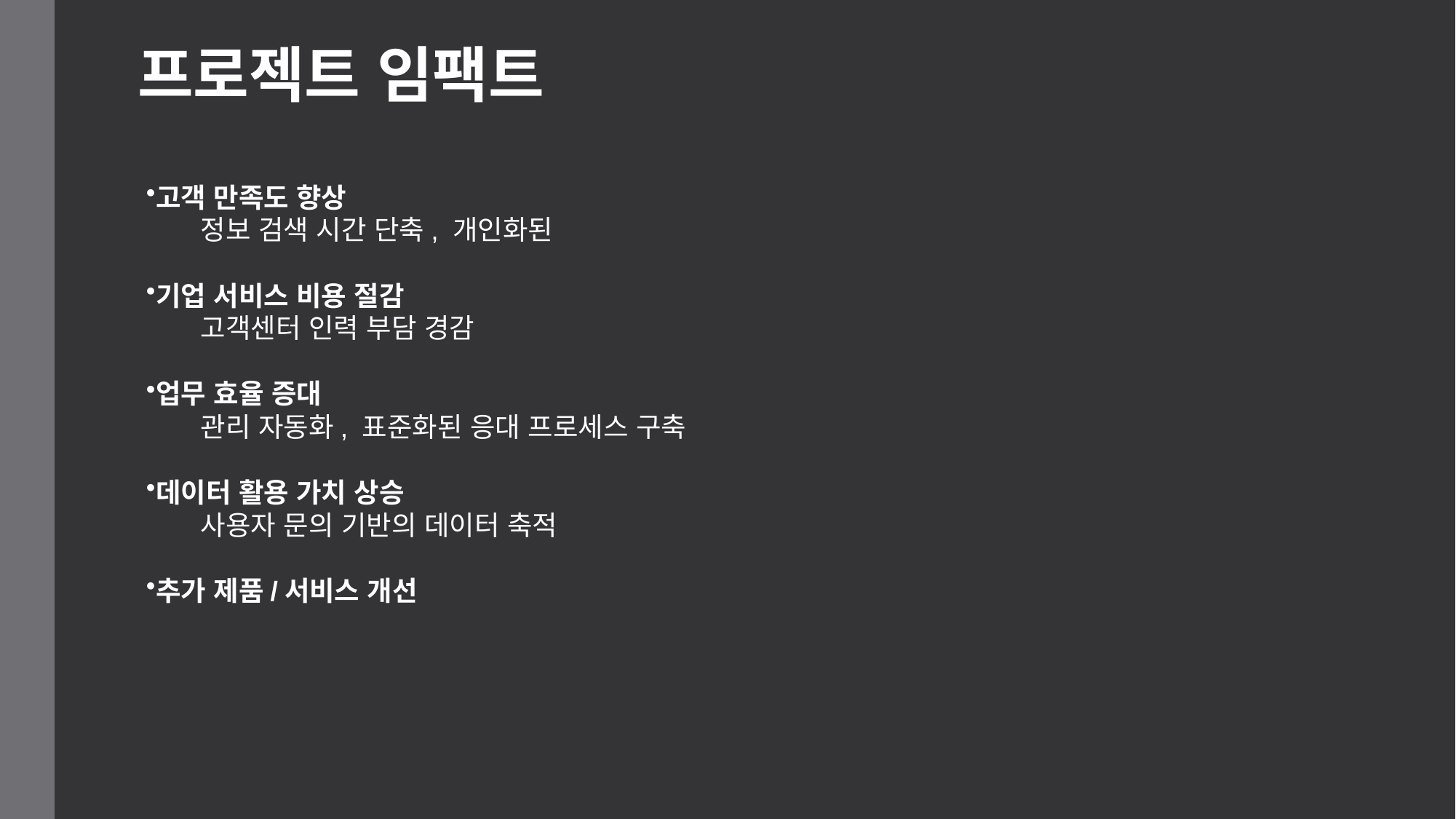

프로젝트 임팩트
고객 만족도 향상
정보 검색 시간 단축, 개인화된

기업 서비스 비용 절감
고객센터 인력 부담 경감

업무 효율 증대
관리 자동화, 표준화된 응대 프로세스 구축

데이터 활용 가치 상승
사용자 문의 기반의 데이터 축적

추가 제품/서비스 개선